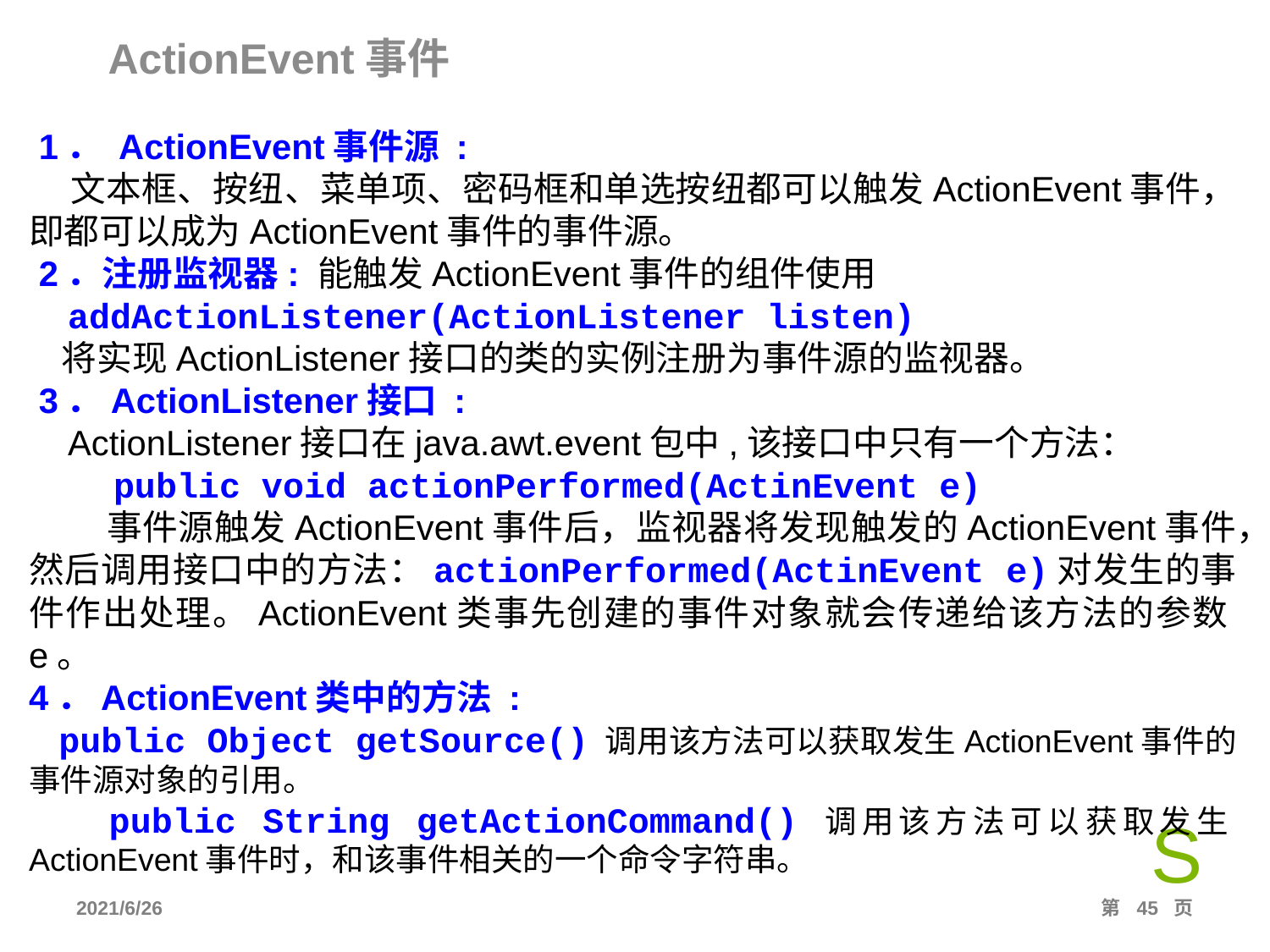

ActionEvent事件
 1． ActionEvent事件源 :
    文本框、按纽、菜单项、密码框和单选按纽都可以触发ActionEvent事件，即都可以成为ActionEvent事件的事件源。
 2．注册监视器: 能触发ActionEvent事件的组件使用
    addActionListener(ActionListener listen)
   将实现ActionListener接口的类的实例注册为事件源的监视器。
 3．ActionListener接口 :
    ActionListener接口在java.awt.event包中,该接口中只有一个方法：
    public void actionPerformed(ActinEvent e)
        事件源触发ActionEvent事件后，监视器将发现触发的ActionEvent事件，然后调用接口中的方法：actionPerformed(ActinEvent e)对发生的事件作出处理。ActionEvent类事先创建的事件对象就会传递给该方法的参数e。
4．ActionEvent类中的方法 :
   public Object getSource() 调用该方法可以获取发生ActionEvent事件的事件源对象的引用。
   public String getActionCommand() 调用该方法可以获取发生ActionEvent事件时，和该事件相关的一个命令字符串。

2021/6/26
第  45  页